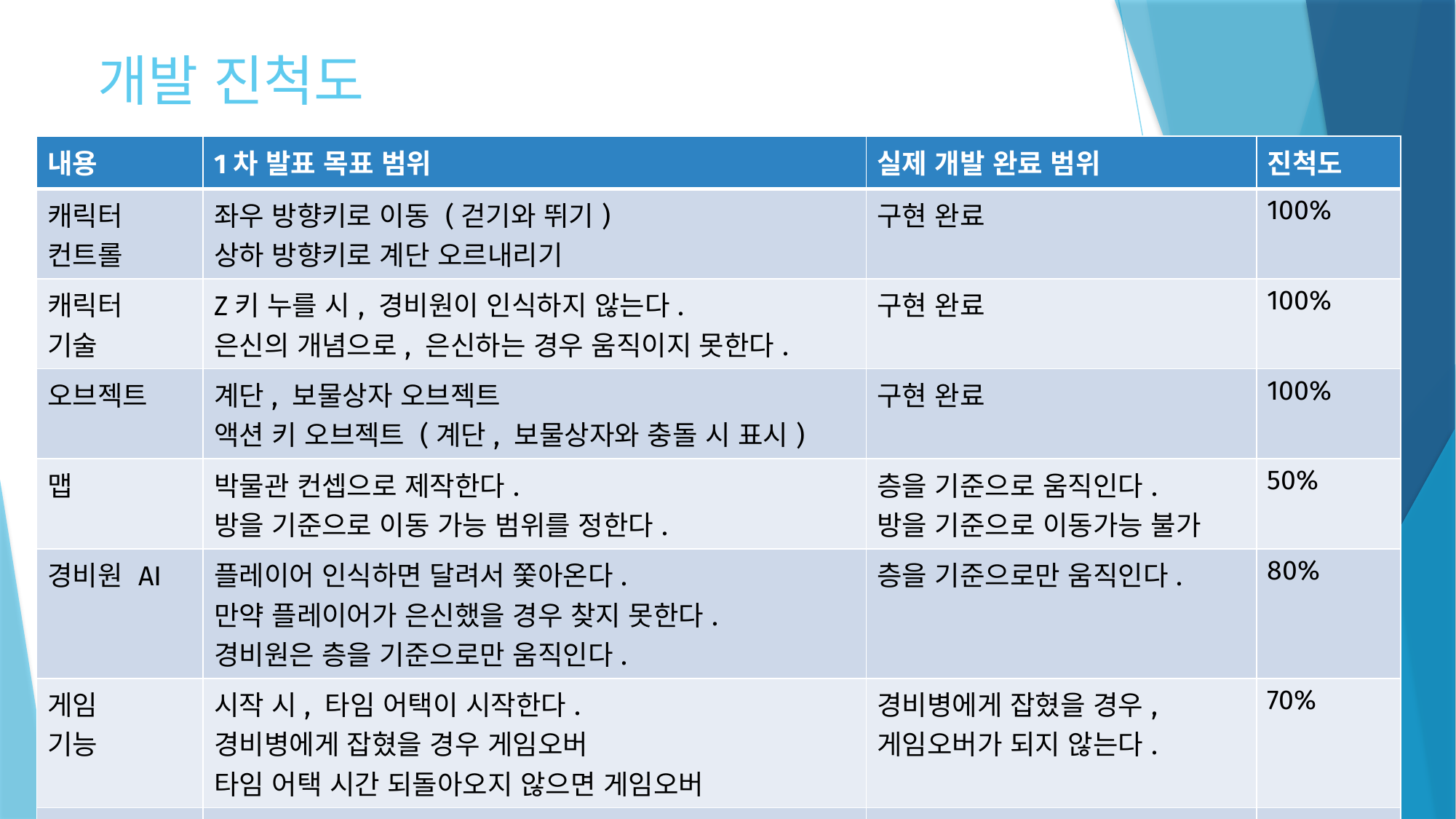

# 개발 진척도
| 내용 | 1차 발표 목표 범위 | 실제 개발 완료 범위 | 진척도 |
| --- | --- | --- | --- |
| 캐릭터 컨트롤 | 좌우 방향키로 이동 (걷기와 뛰기) 상하 방향키로 계단 오르내리기 | 구현 완료 | 100% |
| 캐릭터 기술 | Z키 누를 시, 경비원이 인식하지 않는다. 은신의 개념으로, 은신하는 경우 움직이지 못한다. | 구현 완료 | 100% |
| 오브젝트 | 계단, 보물상자 오브젝트 액션 키 오브젝트 (계단, 보물상자와 충돌 시 표시) | 구현 완료 | 100% |
| 맵 | 박물관 컨셉으로 제작한다. 방을 기준으로 이동 가능 범위를 정한다. | 층을 기준으로 움직인다. 방을 기준으로 이동가능 불가 | 50% |
| 경비원 AI | 플레이어 인식하면 달려서 쫓아온다. 만약 플레이어가 은신했을 경우 찾지 못한다. 경비원은 층을 기준으로만 움직인다. | 층을 기준으로만 움직인다. | 80% |
| 게임 기능 | 시작 시, 타임 어택이 시작한다. 경비병에게 잡혔을 경우 게임오버 타임 어택 시간 되돌아오지 않으면 게임오버 | 경비병에게 잡혔을 경우, 게임오버가 되지 않는다. | 70% |
| 애니메이션 | 플레이어 걷기, 뛰기 등 약 6종 이상 경비 걷기, 뛰기 등 | 구현 완료 | 100% |